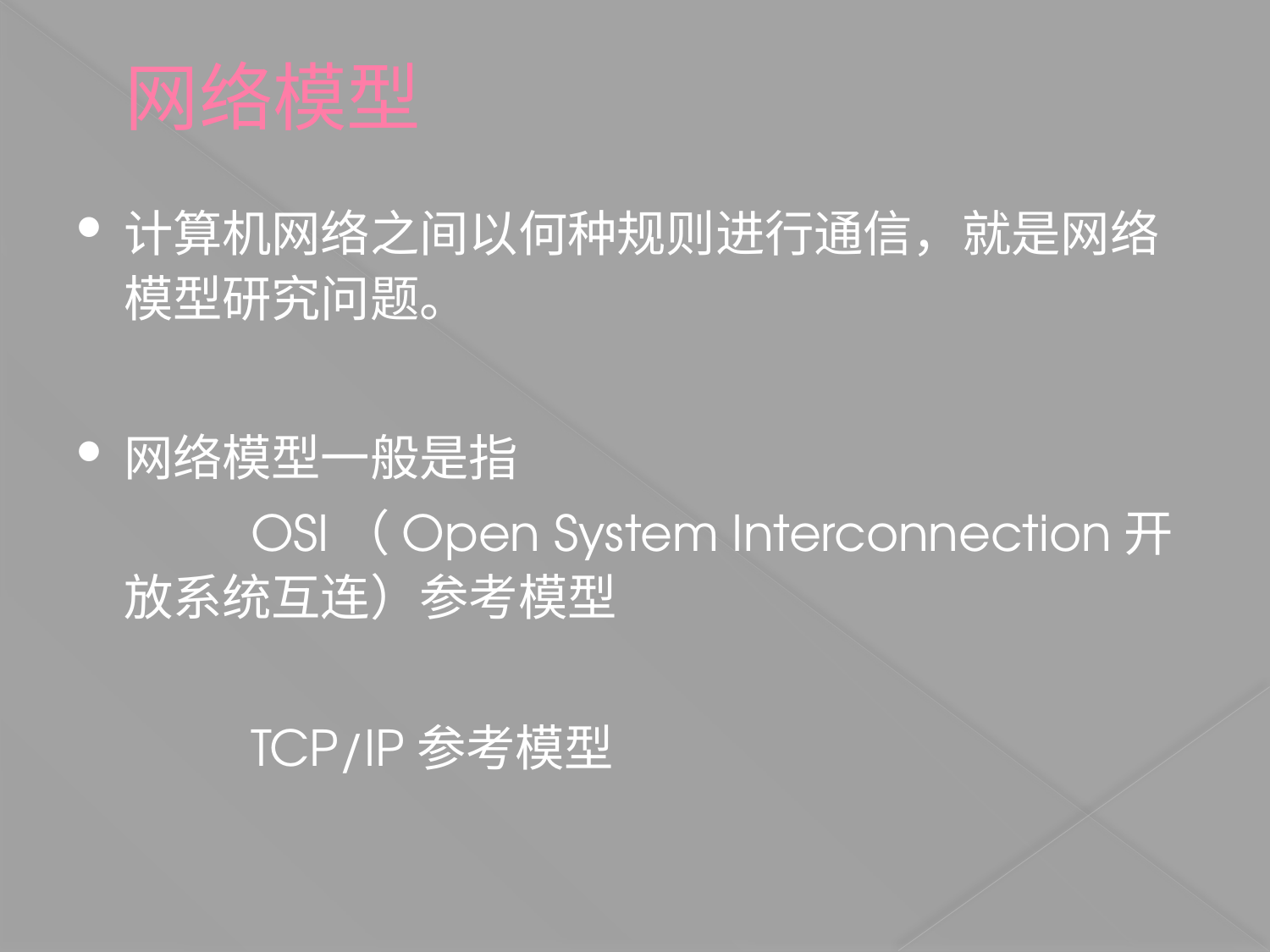

# 网络模型
计算机网络之间以何种规则进行通信，就是网络模型研究问题。

网络模型一般是指
		OSI（Open System Interconnection开放系统互连）参考模型

		TCP/IP参考模型